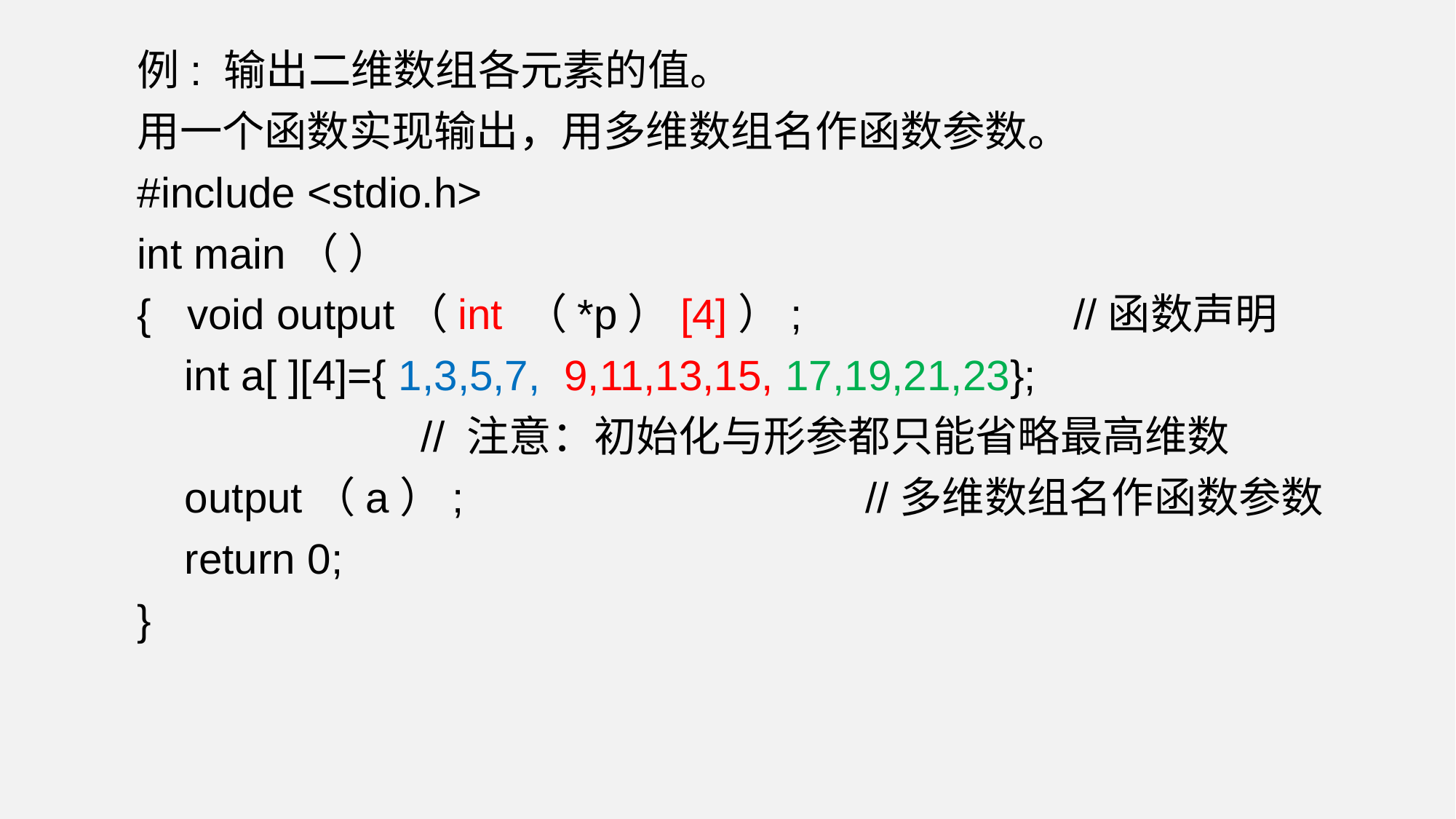

例: 输出二维数组各元素的值。
用一个函数实现输出，用多维数组名作函数参数。
#include <stdio.h>
int main（ ）
{   void output（int （*p）[4]）;                       //函数声明
    int a[ ][4]={ 1,3,5,7,  9,11,13,15, 17,19,21,23};
                        // 注意：初始化与形参都只能省略最高维数
    output（a）;                                  //多维数组名作函数参数
    return 0;
}